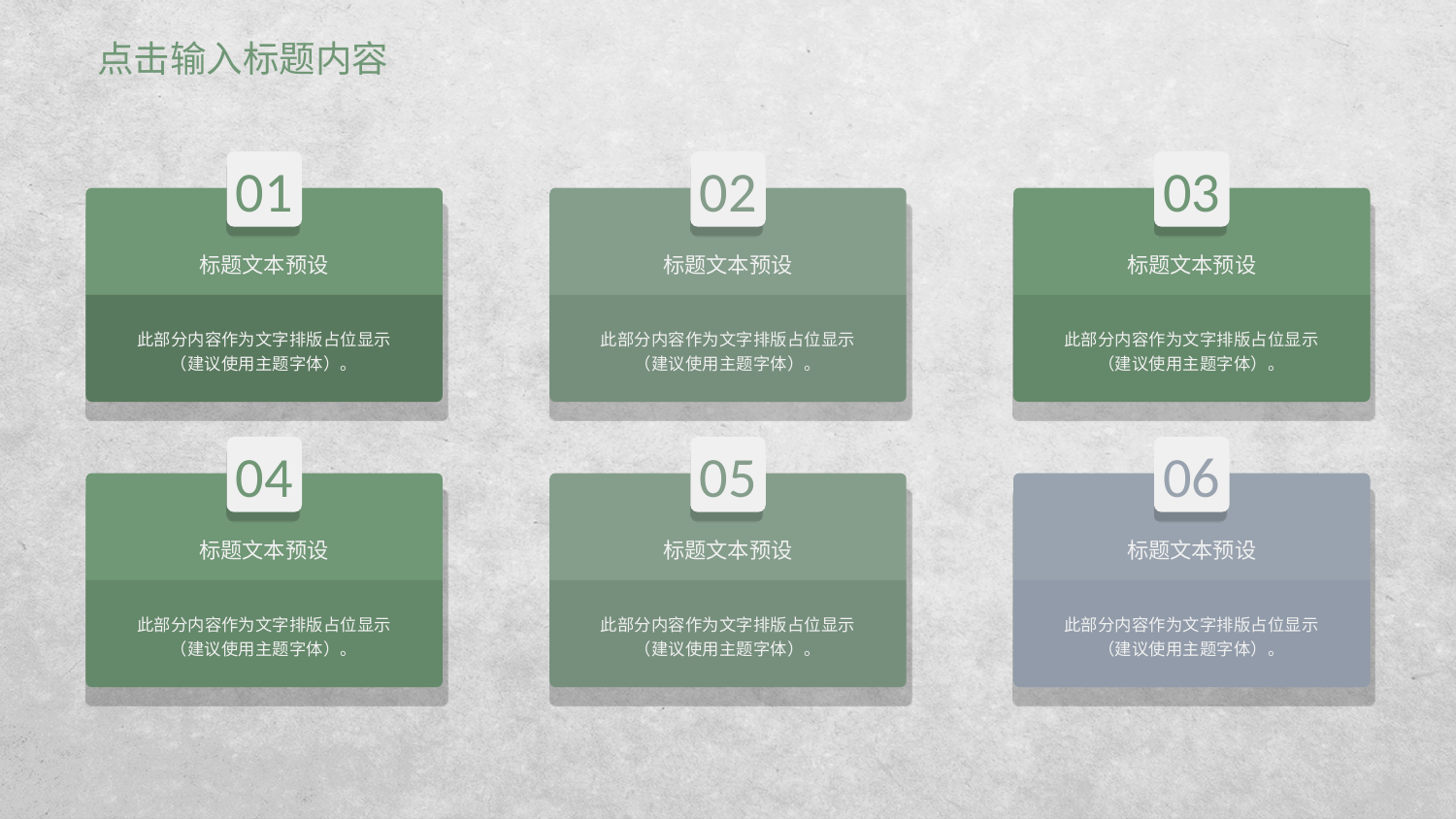

点击输入标题内容
01

标题文本预设

此部分内容作为文字排版占位显示
（建议使用主题字体）。
02

标题文本预设

此部分内容作为文字排版占位显示
（建议使用主题字体）。
03

标题文本预设

此部分内容作为文字排版占位显示
（建议使用主题字体）。
04

标题文本预设

此部分内容作为文字排版占位显示
（建议使用主题字体）。
05

标题文本预设

此部分内容作为文字排版占位显示
（建议使用主题字体）。
06

标题文本预设

此部分内容作为文字排版占位显示
（建议使用主题字体）。